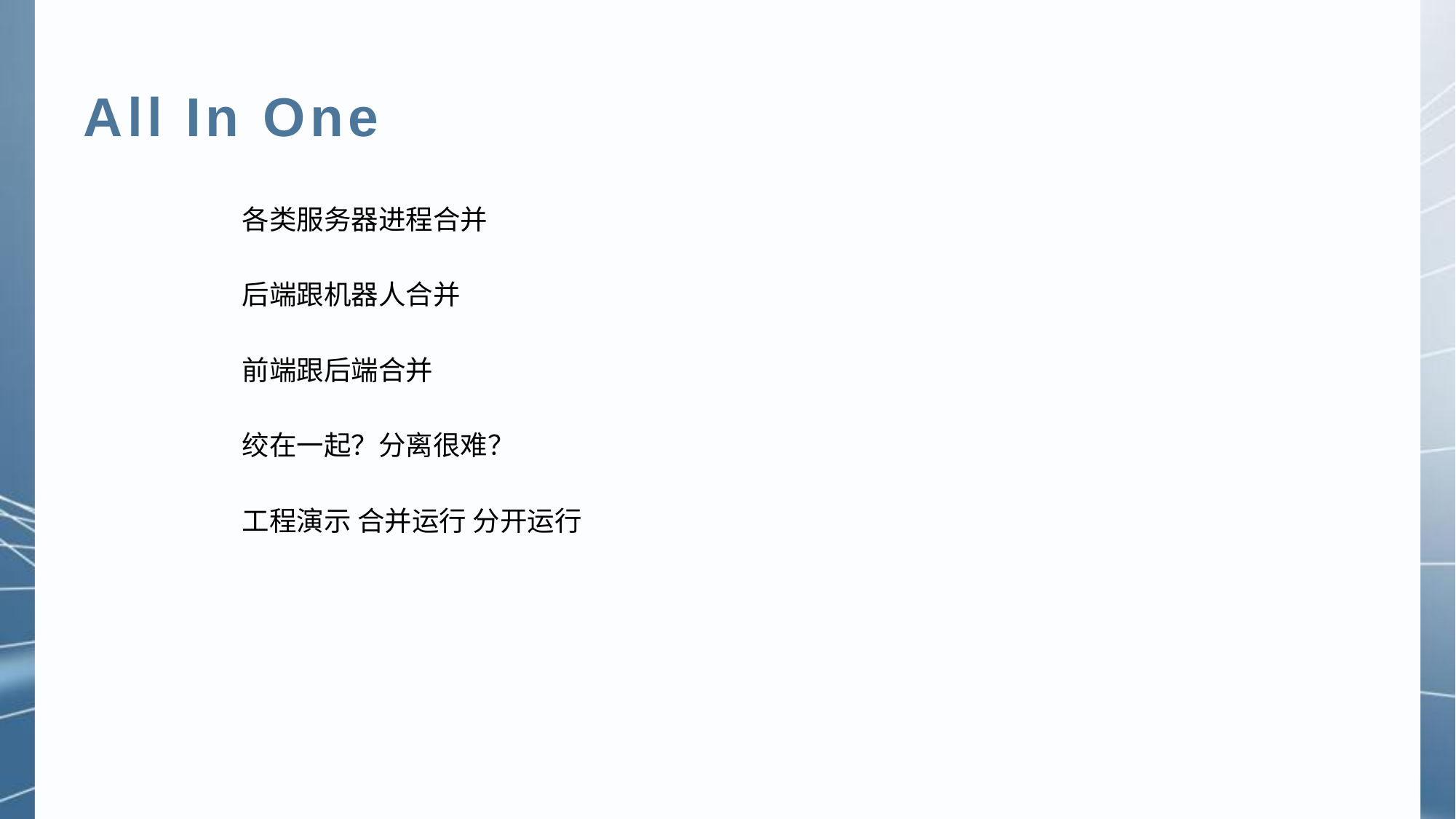

All In One
各类服务器进程合并
后端跟机器人合并
前端跟后端合并
绞在一起？分离很难？
工程演示 合并运行 分开运行